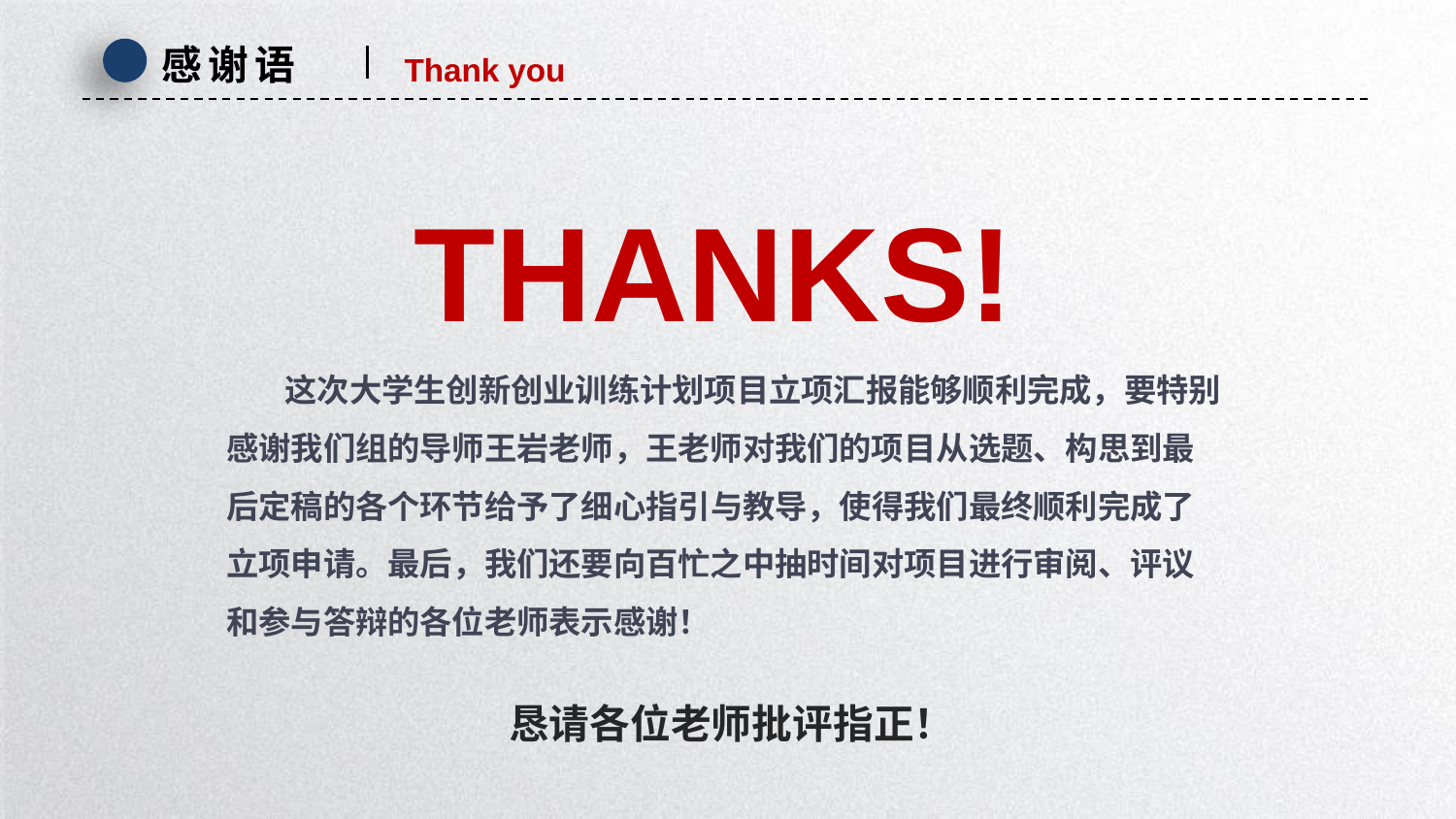

感谢语

Thank you
THANKS!
       这次大学生创新创业训练计划项目立项汇报能够顺利完成，要特别感谢我们组的导师王岩老师，王老师对我们的项目从选题、构思到最后定稿的各个环节给予了细心指引与教导，使得我们最终顺利完成了立项申请。最后，我们还要向百忙之中抽时间对项目进行审阅、评议和参与答辩的各位老师表示感谢！
恳请各位老师批评指正！